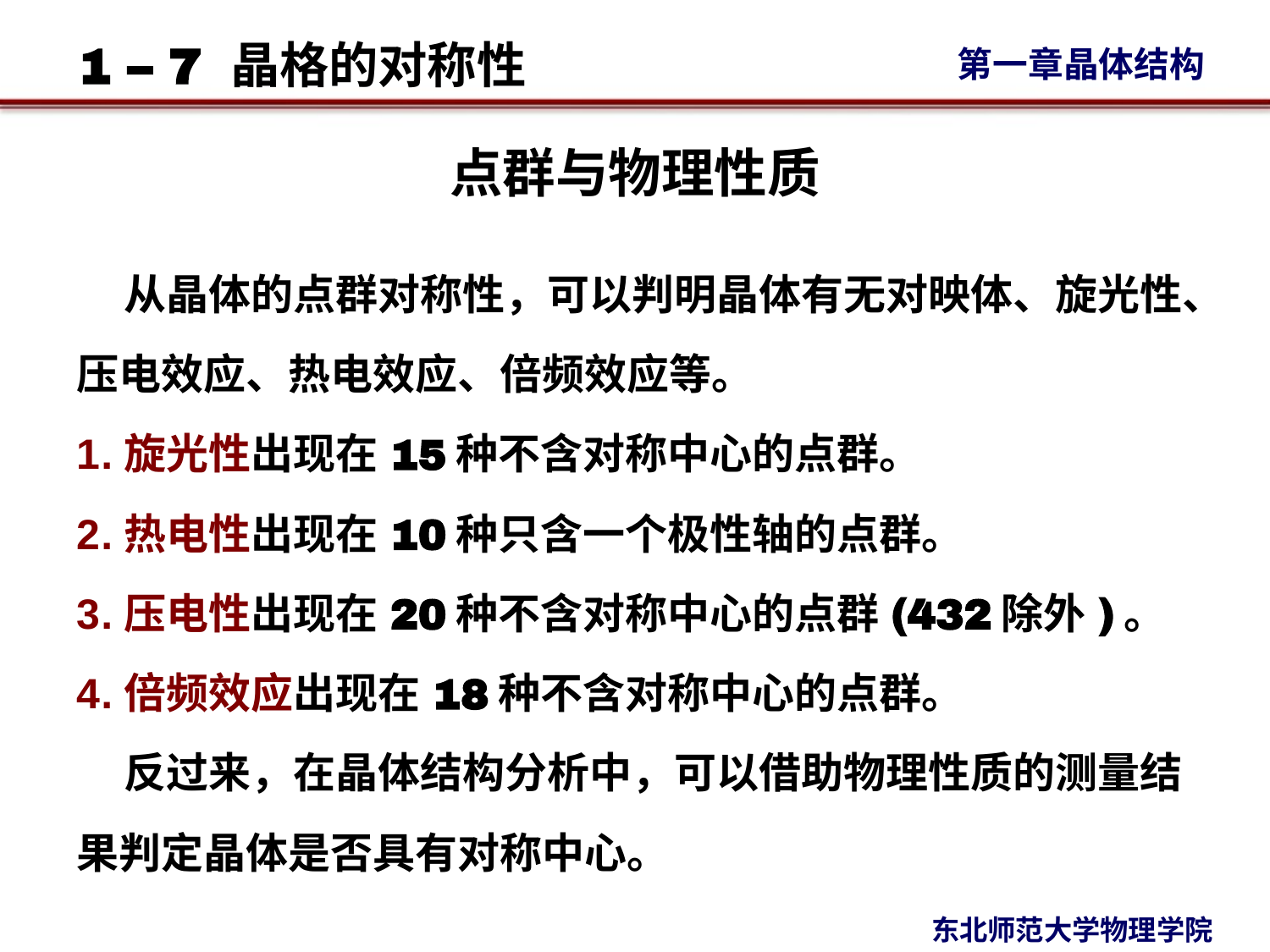

# 点群与物理性质
| 从晶体的点群对称性，可以判明晶体有无对映体、旋光性、压电效应、热电效应、倍频效应等。 旋光性出现在15种不含对称中心的点群。 热电性出现在10种只含一个极性轴的点群。 压电性出现在20种不含对称中心的点群(432除外)。 倍频效应出现在18种不含对称中心的点群。 反过来，在晶体结构分析中，可以借助物理性质的测量结果判定晶体是否具有对称中心。 |
| --- |